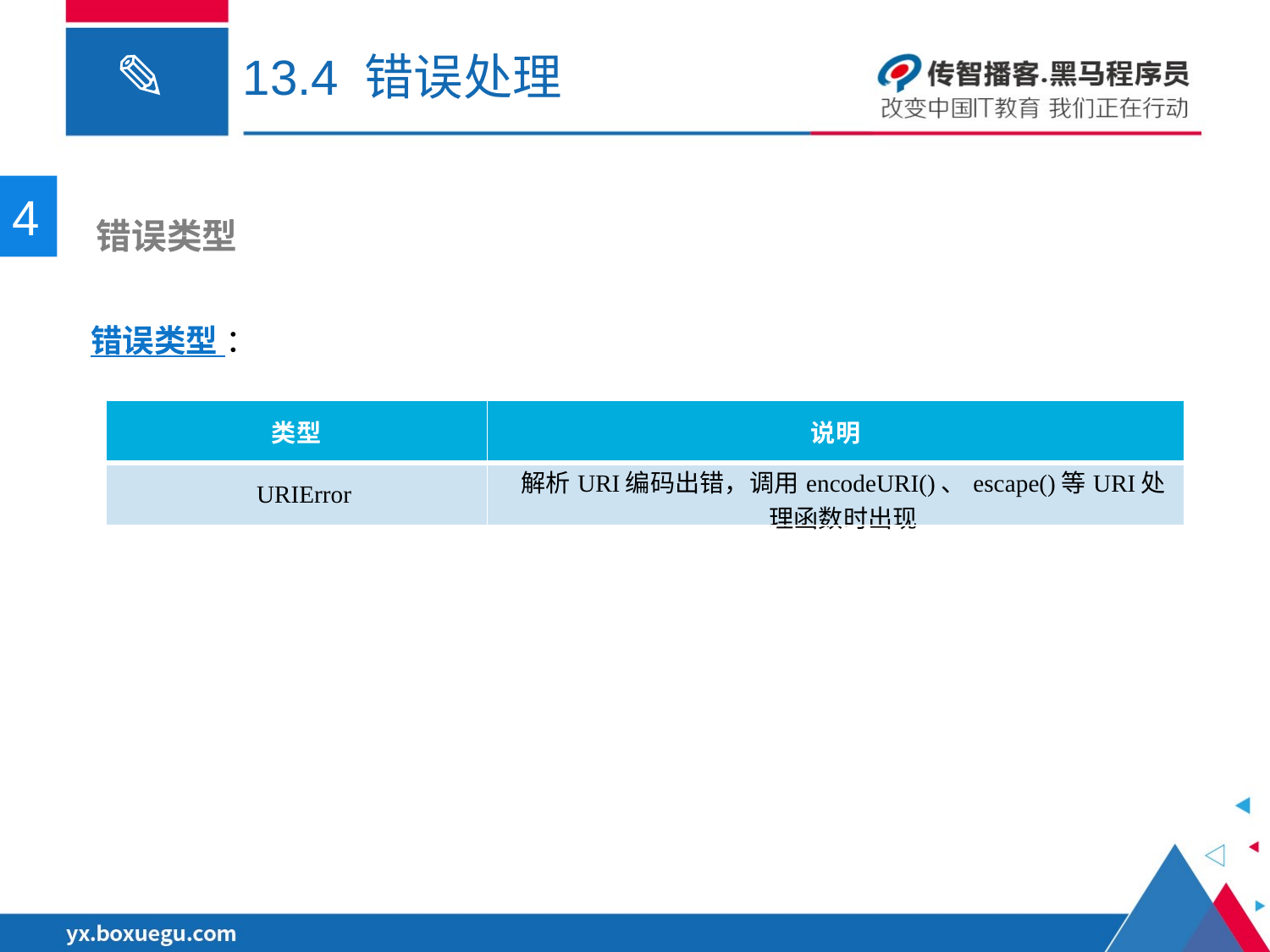

# 13.4 错误处理

4
  错误类型
错误类型 ：
| 类型 | 说明 |
| --- | --- |
| URIError | 解析URI编码出错，调用encodeURI()、escape()等URI处理函数时出现 |